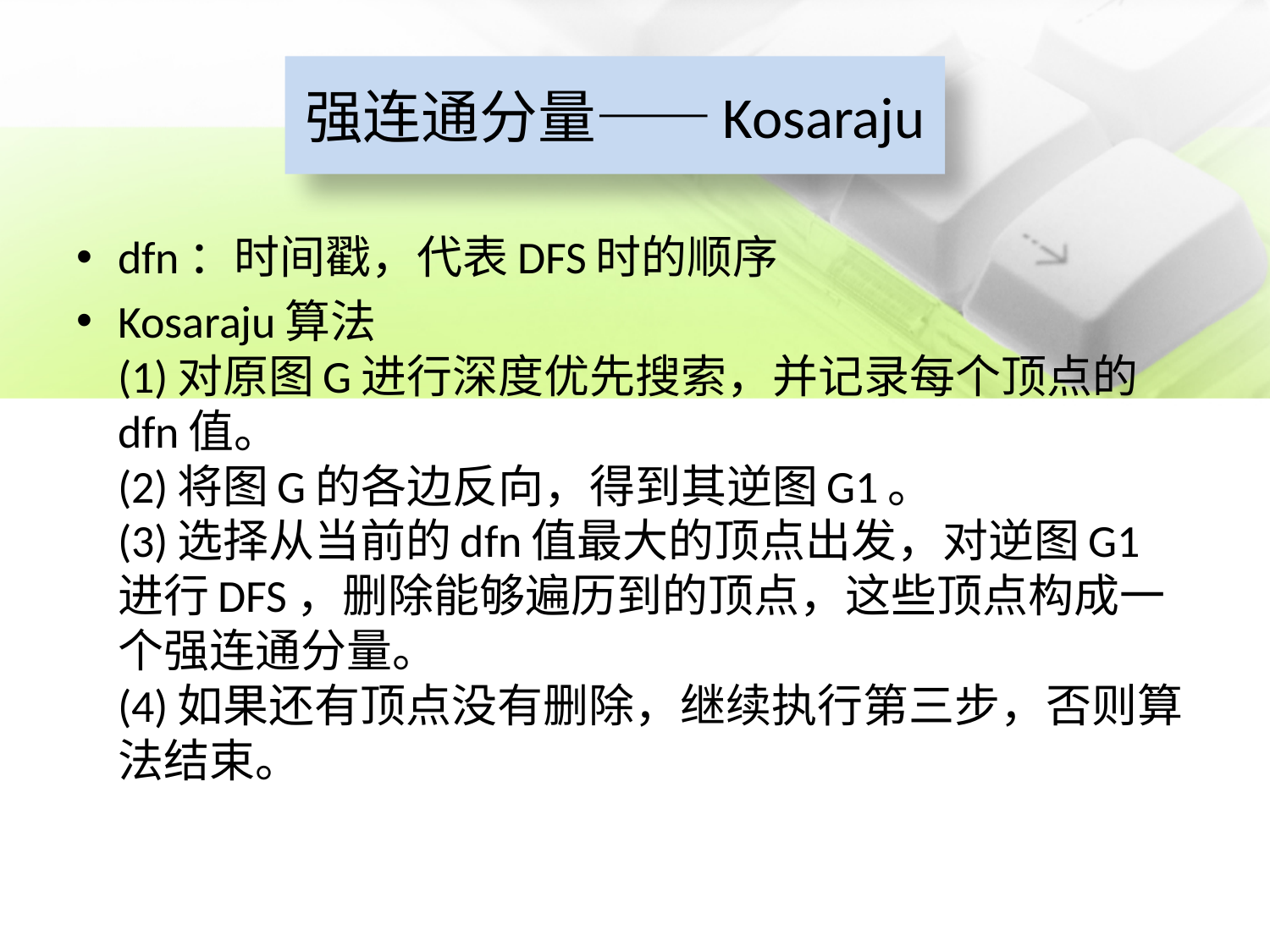

强连通分量——Kosaraju
dfn：时间戳，代表DFS时的顺序
Kosaraju算法
(1)对原图G进行深度优先搜索，并记录每个顶点的dfn值。
(2)将图G的各边反向，得到其逆图G1。
(3)选择从当前的dfn值最大的顶点出发，对逆图G1进行DFS，删除能够遍历到的顶点，这些顶点构成一个强连通分量。
(4)如果还有顶点没有删除，继续执行第三步，否则算法结束。